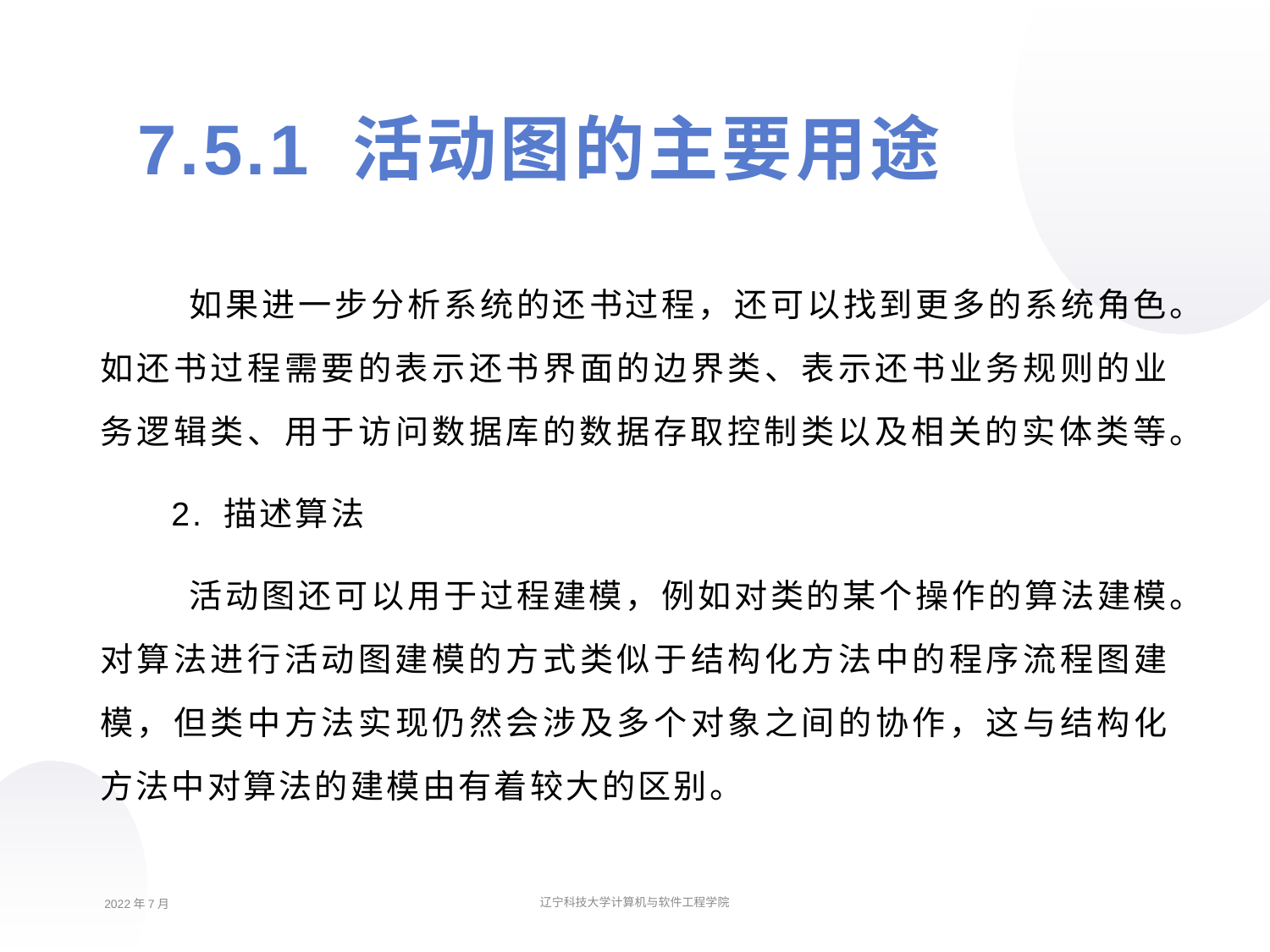

7.5.1 活动图的主要用途
 如果进一步分析系统的还书过程，还可以找到更多的系统角色。如还书过程需要的表示还书界面的边界类、表示还书业务规则的业务逻辑类、用于访问数据库的数据存取控制类以及相关的实体类等。
2. 描述算法
 活动图还可以用于过程建模，例如对类的某个操作的算法建模。对算法进行活动图建模的方式类似于结构化方法中的程序流程图建模，但类中方法实现仍然会涉及多个对象之间的协作，这与结构化方法中对算法的建模由有着较大的区别。

2022年7月
辽宁科技大学计算机与软件工程学院
108